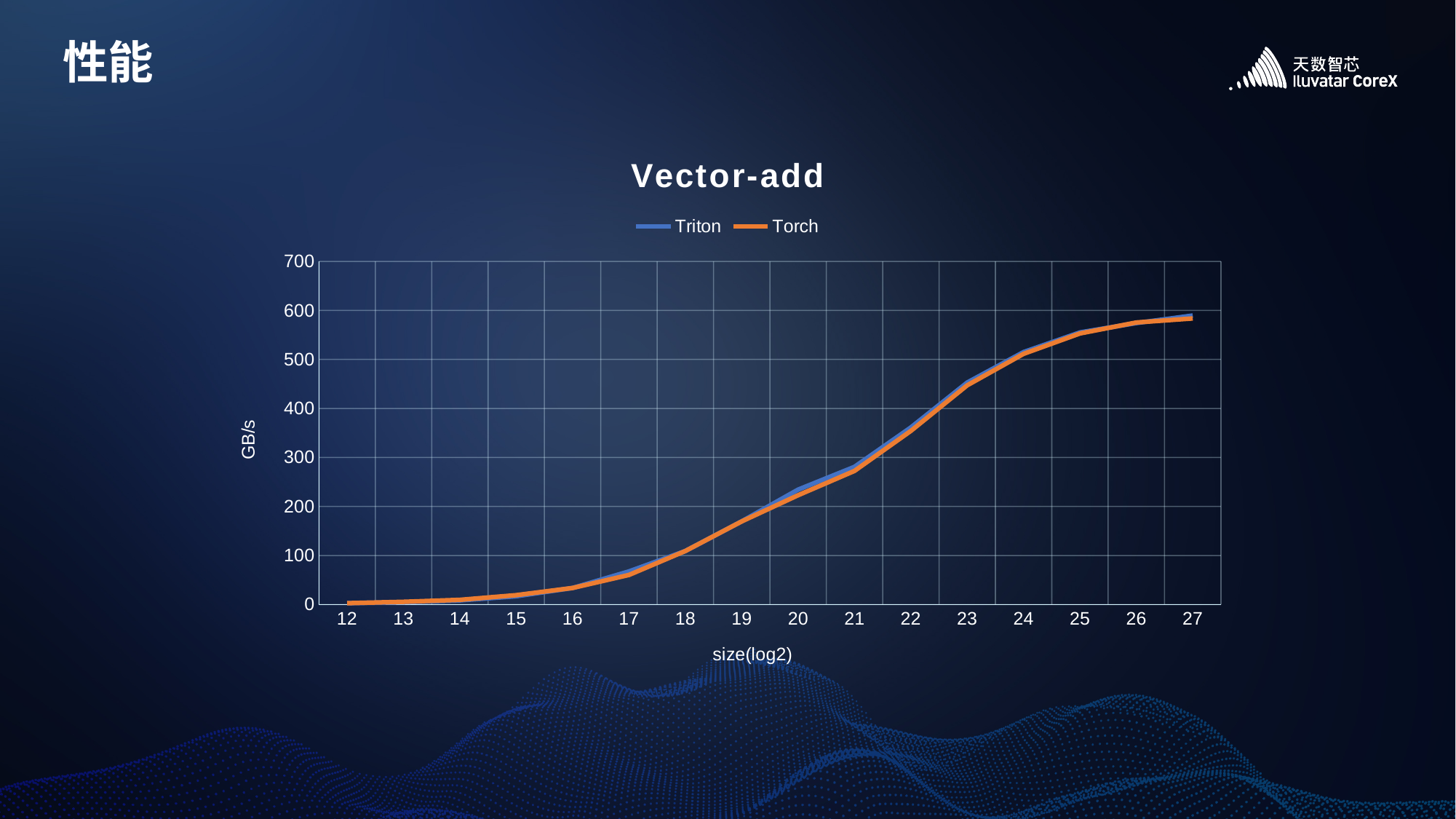

# 性能

### Chart: Vector-add

| Category | Triton | Torch |
|---|---|---|
| 12 | 2.763737 | 2.769727 |
| 13 | 4.78813 | 5.539454 |
| 14 | 8.446477 | 9.576261 |
| 15 | 16.892954 | 19.152521 |
| 16 | 33.785909 | 33.785909 |
| 17 | 67.571817 | 60.369744 |
| 18 | 109.226669 | 109.226669 |
| 19 | 169.704182 | 169.510735 |
| 20 | 234.318659 | 222.918856 |
| 21 | 280.820361 | 272.493522 |
| 22 | 361.138871 | 354.160447 |
| 23 | 452.826357 | 447.239513 |
| 24 | 515.03351 | 511.390537 |
| 25 | 555.112779 | 552.984029 |
| 26 | 574.193524 | 575.316869 |
| 27 | 589.542805 | 583.628545 |